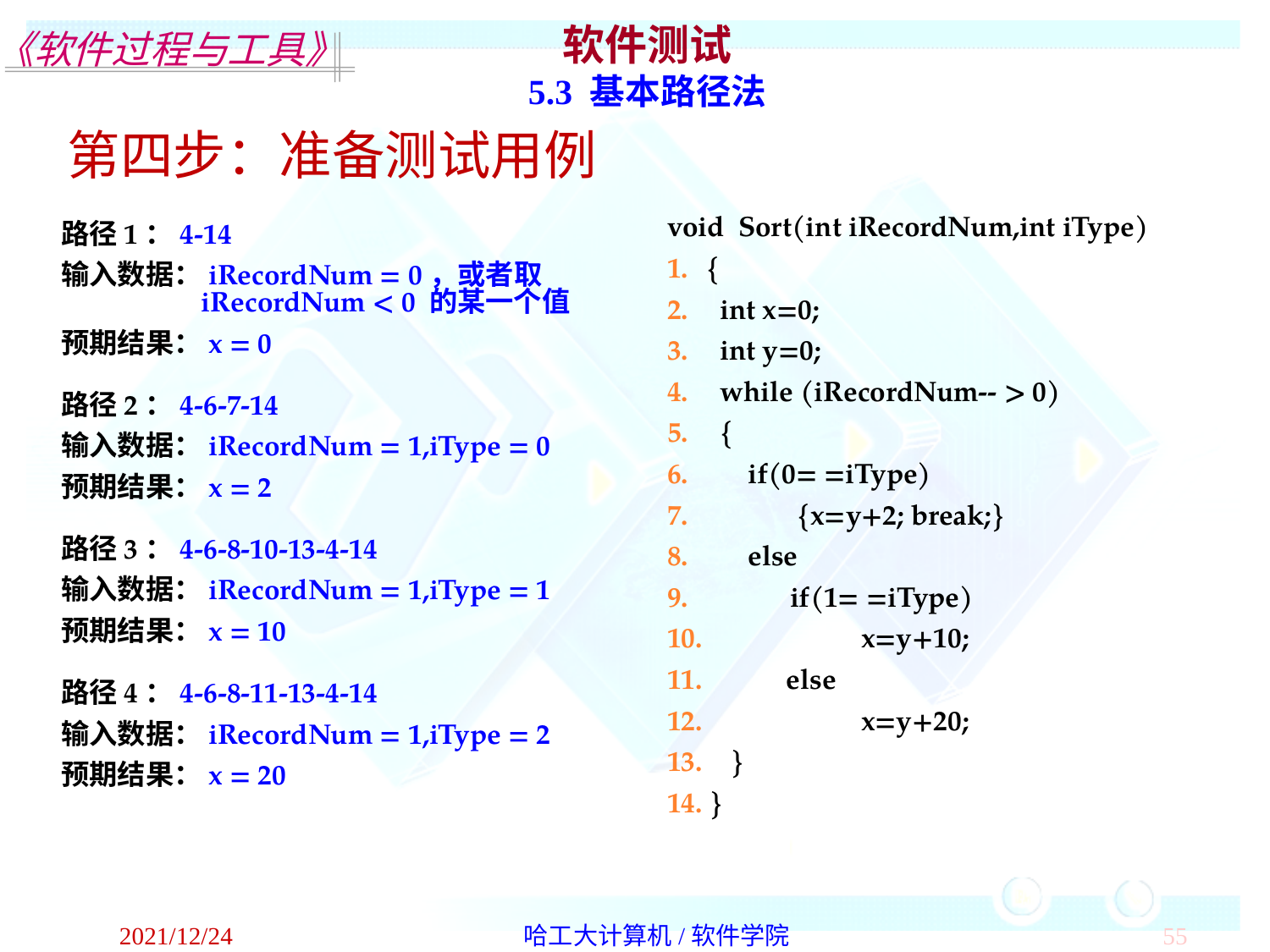

软件测试
5.3 基本路径法
第四步：准备测试用例
void  Sort(int iRecordNum,int iType)
 {
   int x=0;
   int y=0;
   while (iRecordNum-- > 0)
   {
       if(0= =iType)
              {x=y+2; break;}
       else
             if(1= =iType)
  	     x=y+10;
            else
        	     x=y+20;
    }
 }
路径1：4-14
输入数据：iRecordNum = 0，或者取
                iRecordNum < 0 的某一个值
预期结果：x = 0

路径2：4-6-7-14
输入数据：iRecordNum = 1,iType = 0
预期结果：x = 2

路径3：4-6-8-10-13-4-14
输入数据：iRecordNum = 1,iType = 1
预期结果：x = 10

路径4：4-6-8-11-13-4-14
输入数据：iRecordNum = 1,iType = 2
预期结果：x = 20